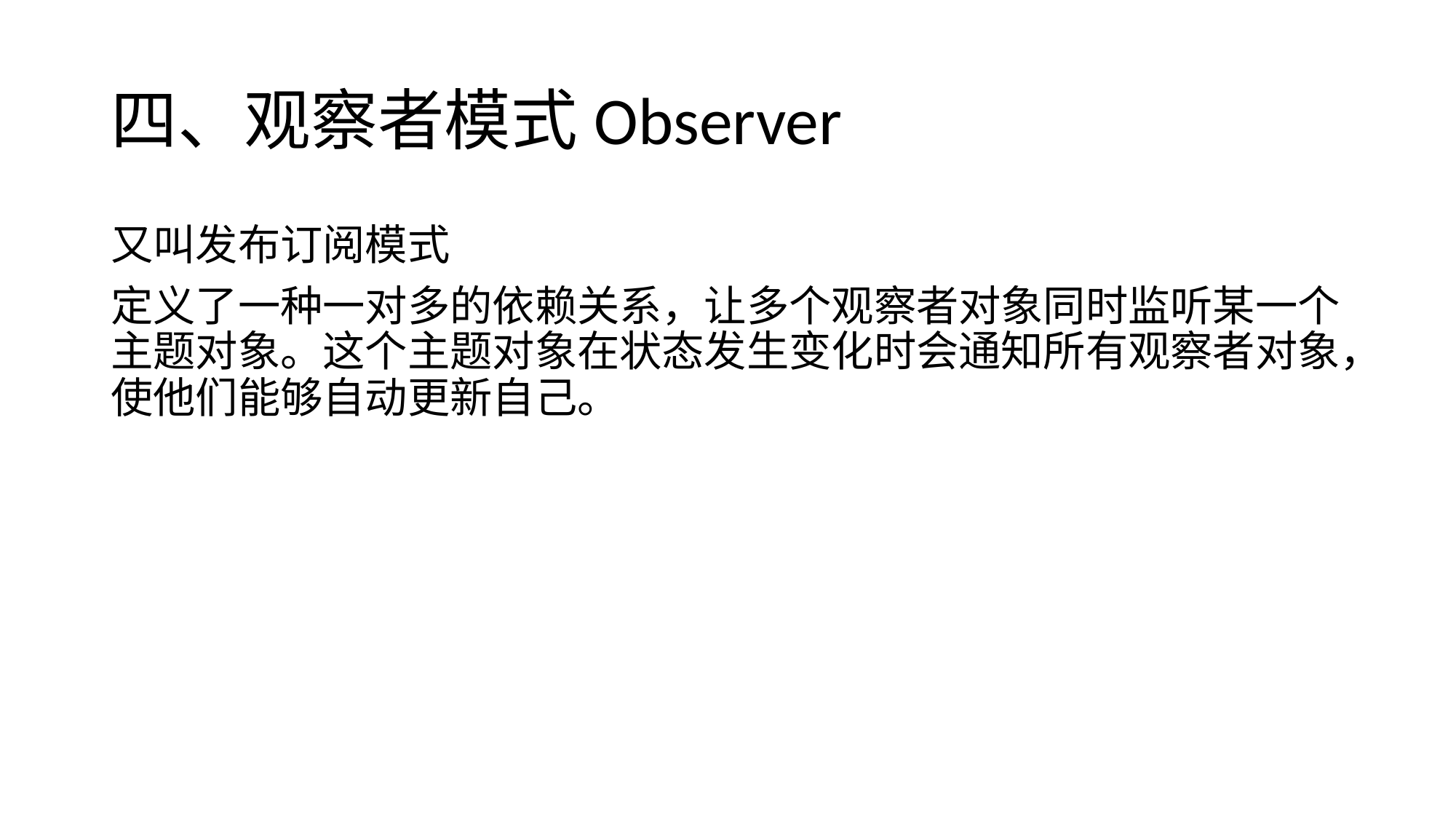

# 四、观察者模式Observer
又叫发布订阅模式
定义了一种一对多的依赖关系，让多个观察者对象同时监听某一个主题对象。这个主题对象在状态发生变化时会通知所有观察者对象，使他们能够自动更新自己。